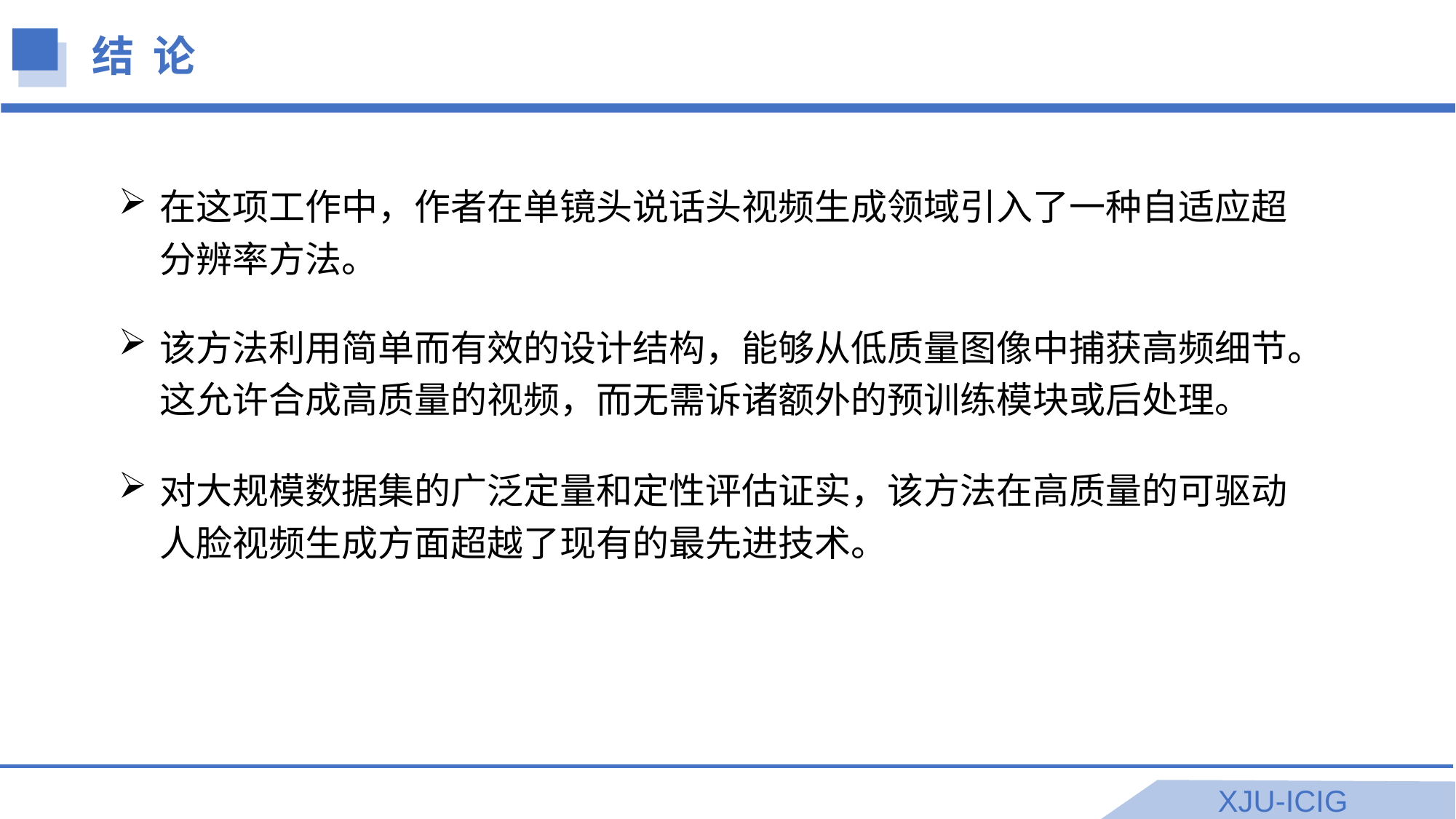

结  论

在这项工作中，作者在单镜头说话头视频生成领域引入了一种自适应超分辨率方法。
该方法利用简单而有效的设计结构，能够从低质量图像中捕获高频细节。这允许合成高质量的视频，而无需诉诸额外的预训练模块或后处理。
对大规模数据集的广泛定量和定性评估证实，该方法在高质量的可驱动人脸视频生成方面超越了现有的最先进技术。
XJU-ICIG